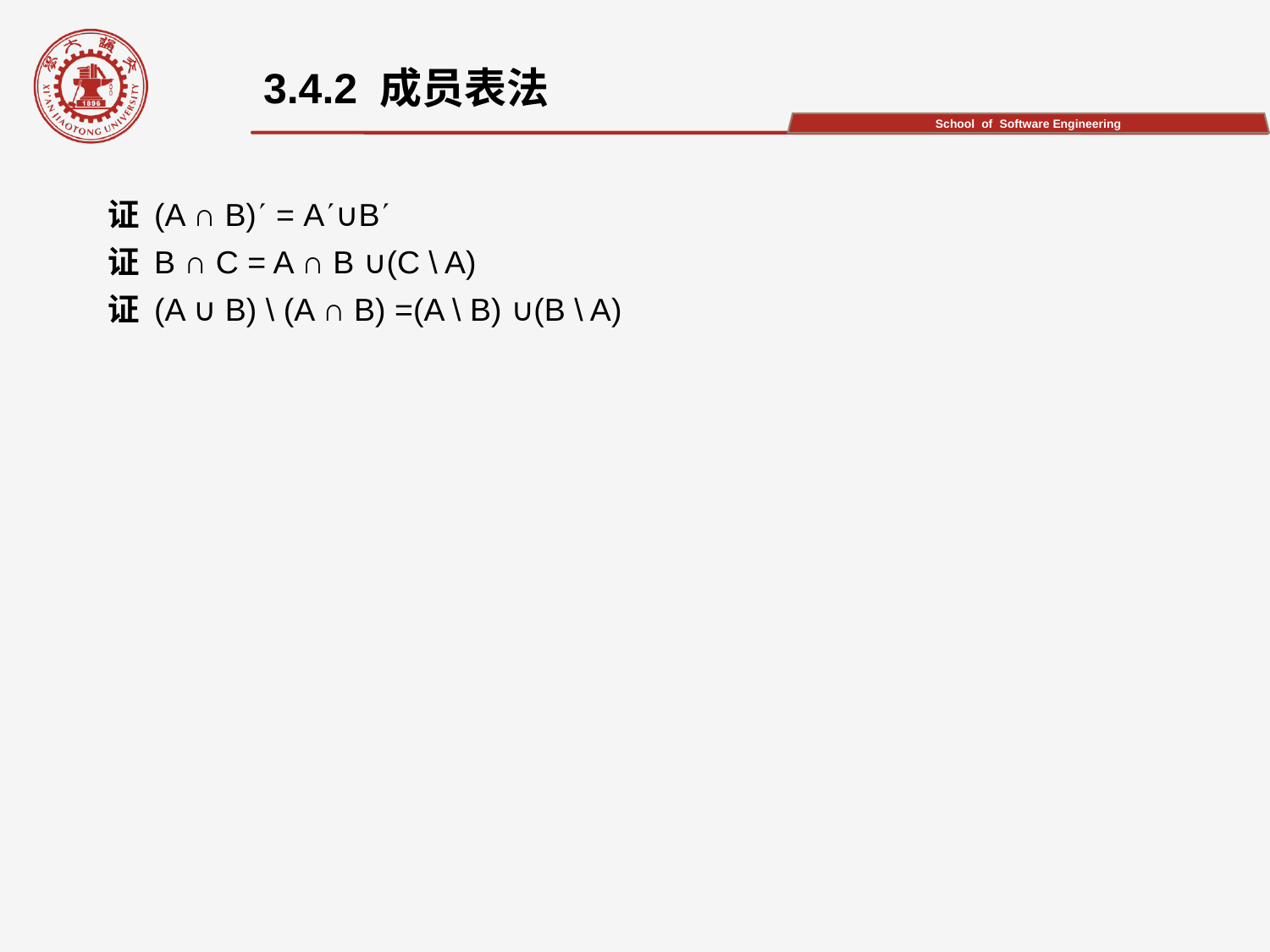

3.4.2 成员表法
证 (A ∩ B)′ = A′∪B′
证 B ∩ C = A ∩ B ∪(C \ A)
证 (A ∪ B) \ (A ∩ B) =(A \ B) ∪(B \ A)